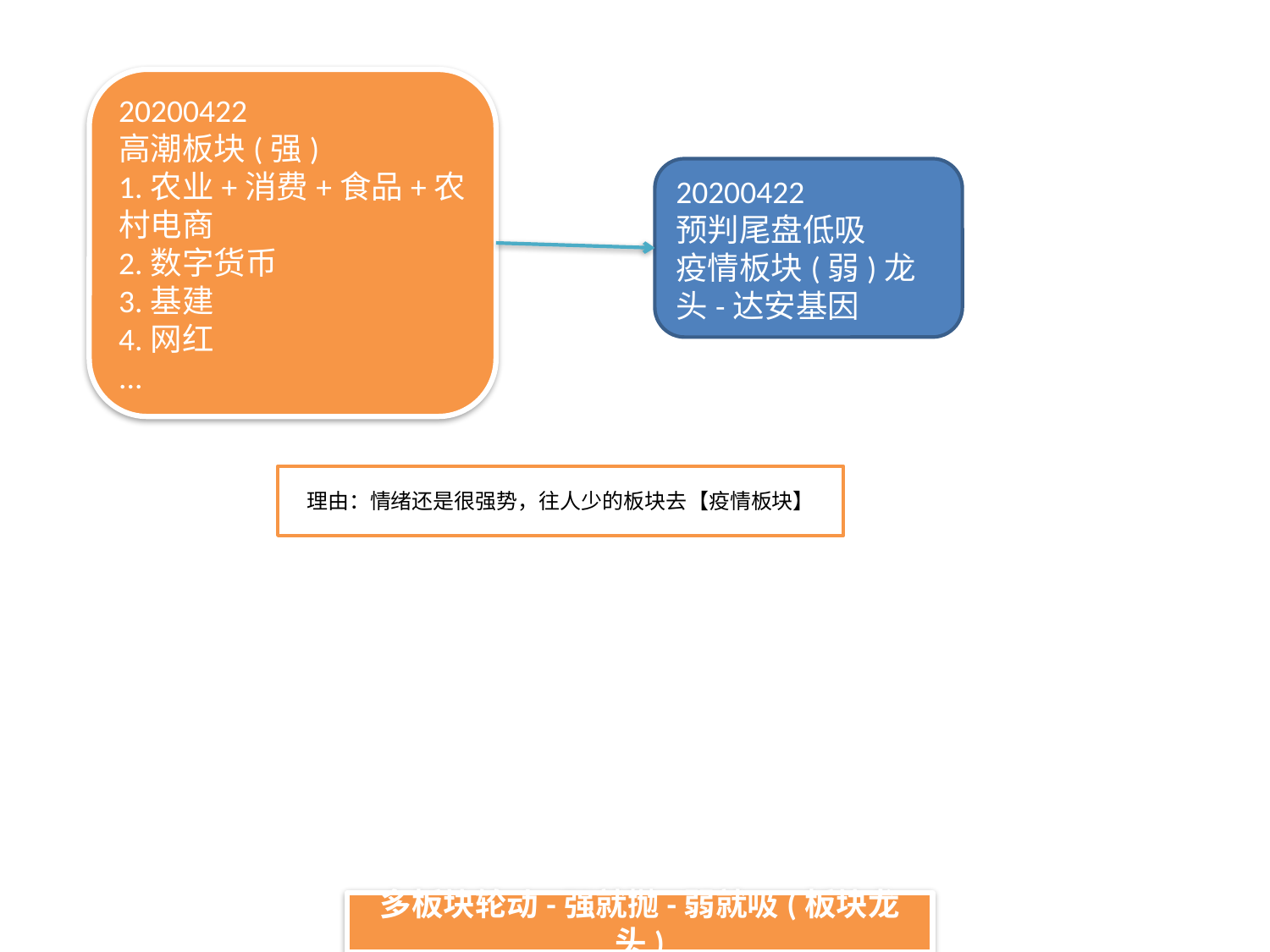

20200422
高潮板块(强)
1.农业+消费+食品+农村电商
2.数字货币
3.基建
4.网红
...
20200422
预判尾盘低吸
疫情板块(弱)龙头-达安基因
理由：情绪还是很强势，往人少的板块去【疫情板块】
多板块轮动-强就抛-弱就吸(板块龙头)